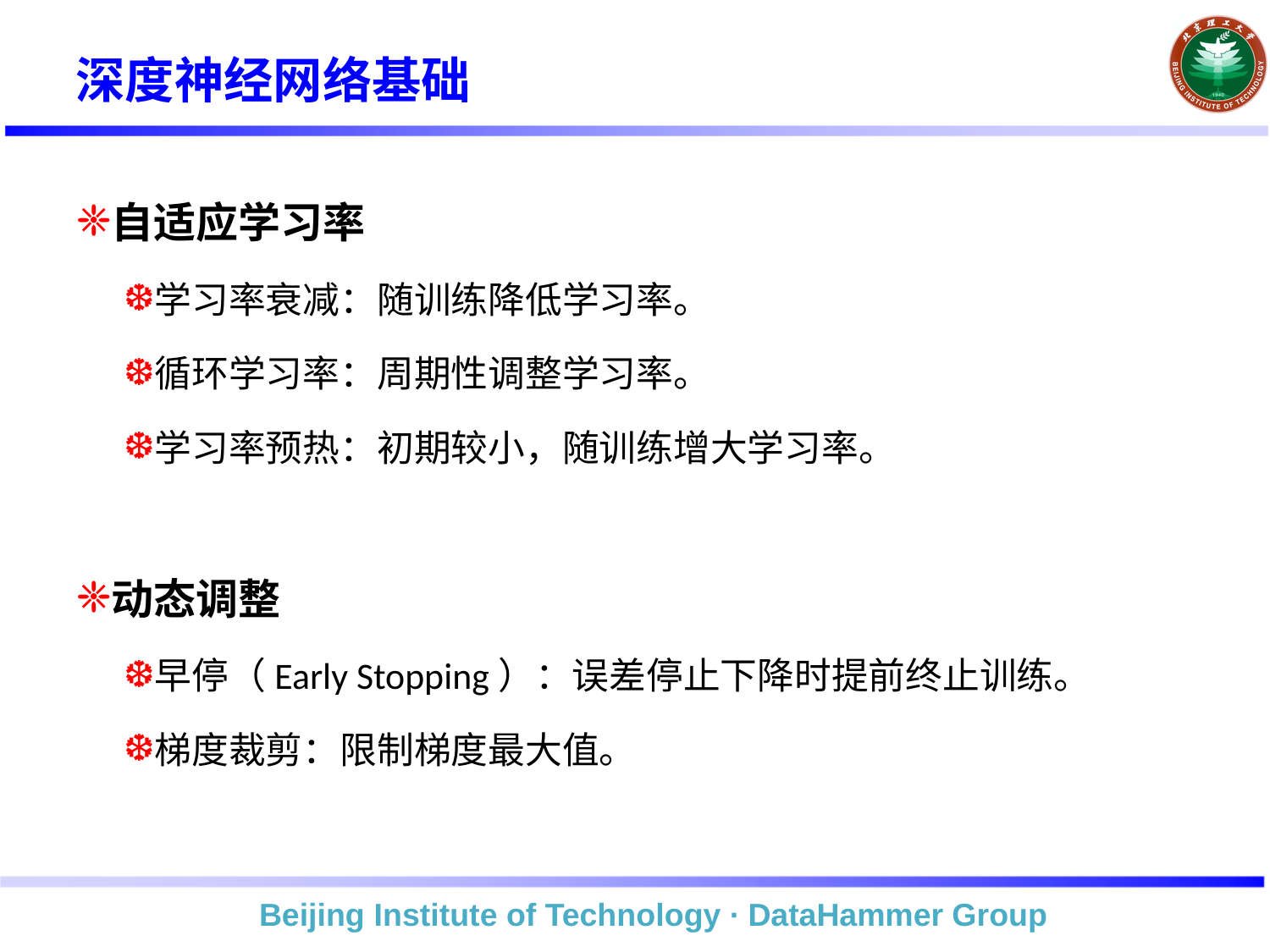

# 深度神经网络基础
自适应学习率
学习率衰减：随训练降低学习率。
循环学习率：周期性调整学习率。
学习率预热：初期较小，随训练增大学习率。

动态调整
早停（Early Stopping）：误差停止下降时提前终止训练。
梯度裁剪：限制梯度最大值。